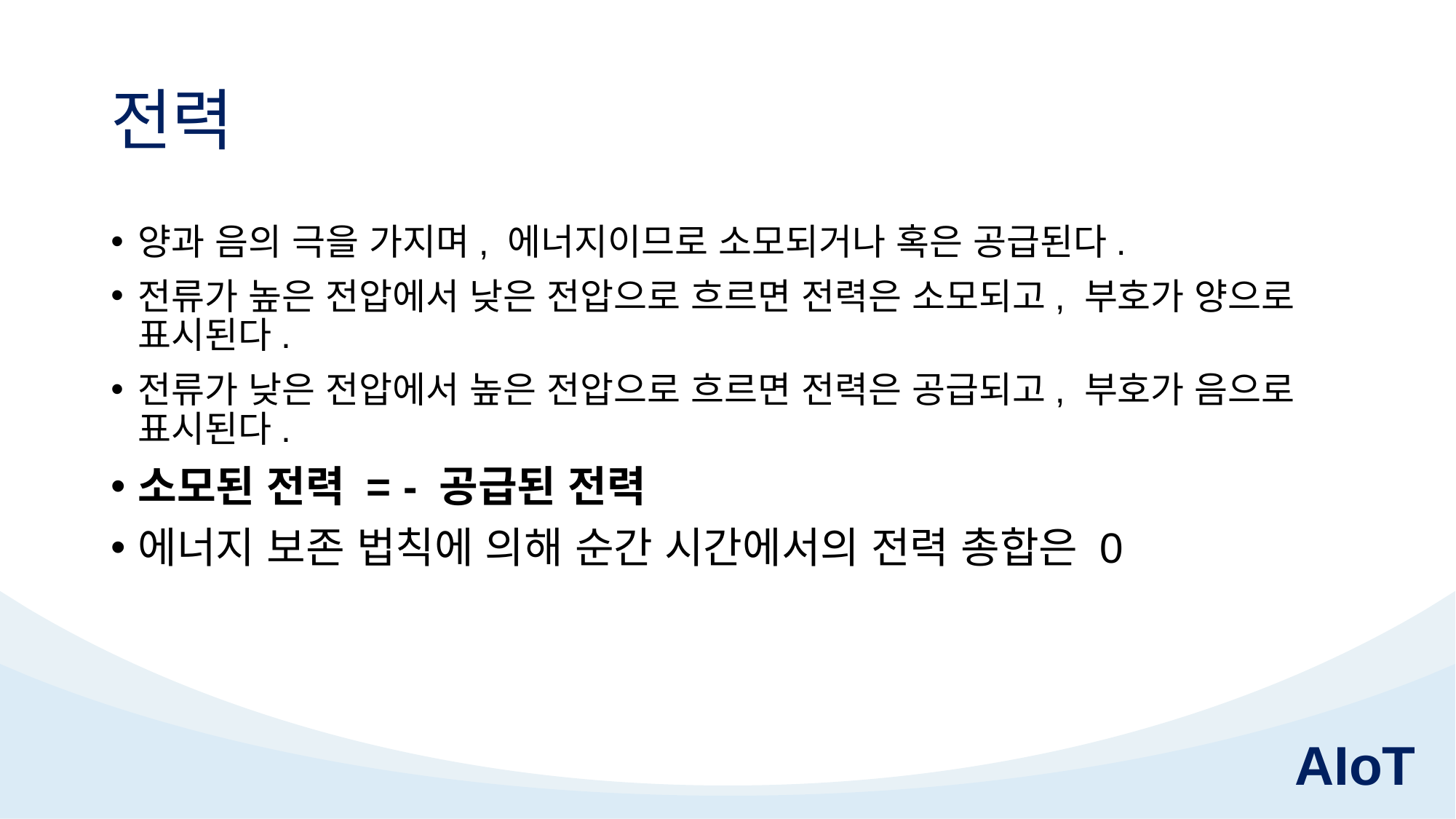

# 전력
양과 음의 극을 가지며, 에너지이므로 소모되거나 혹은 공급된다.
전류가 높은 전압에서 낮은 전압으로 흐르면 전력은 소모되고, 부호가 양으로 표시된다.
전류가 낮은 전압에서 높은 전압으로 흐르면 전력은 공급되고, 부호가 음으로 표시된다.
소모된 전력 = - 공급된 전력
에너지 보존 법칙에 의해 순간 시간에서의 전력 총합은 0